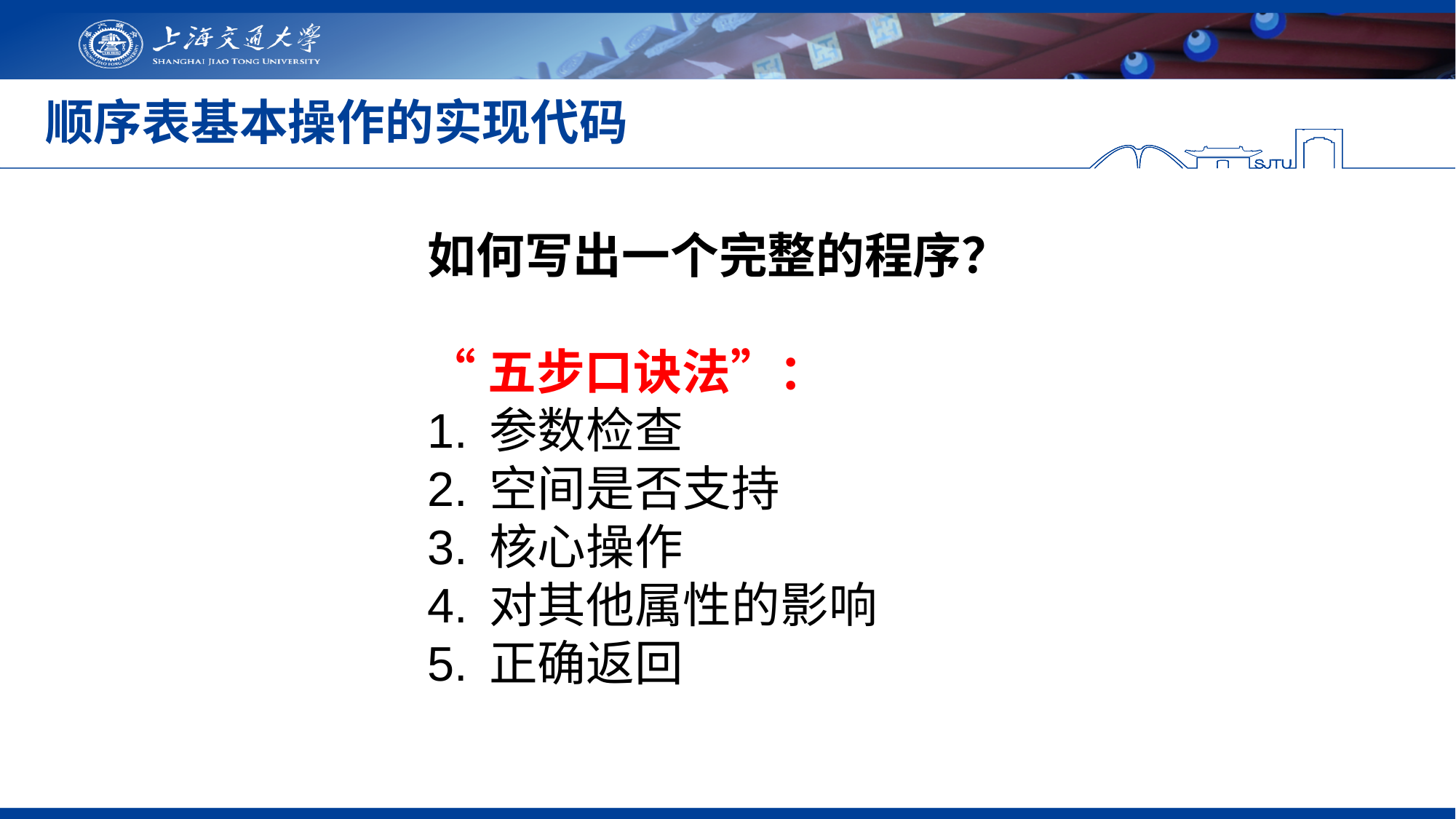

# 顺序表基本操作的实现代码

如何写出一个完整的程序？

“五步口诀法”：
参数检查
空间是否支持
核心操作
对其他属性的影响
正确返回